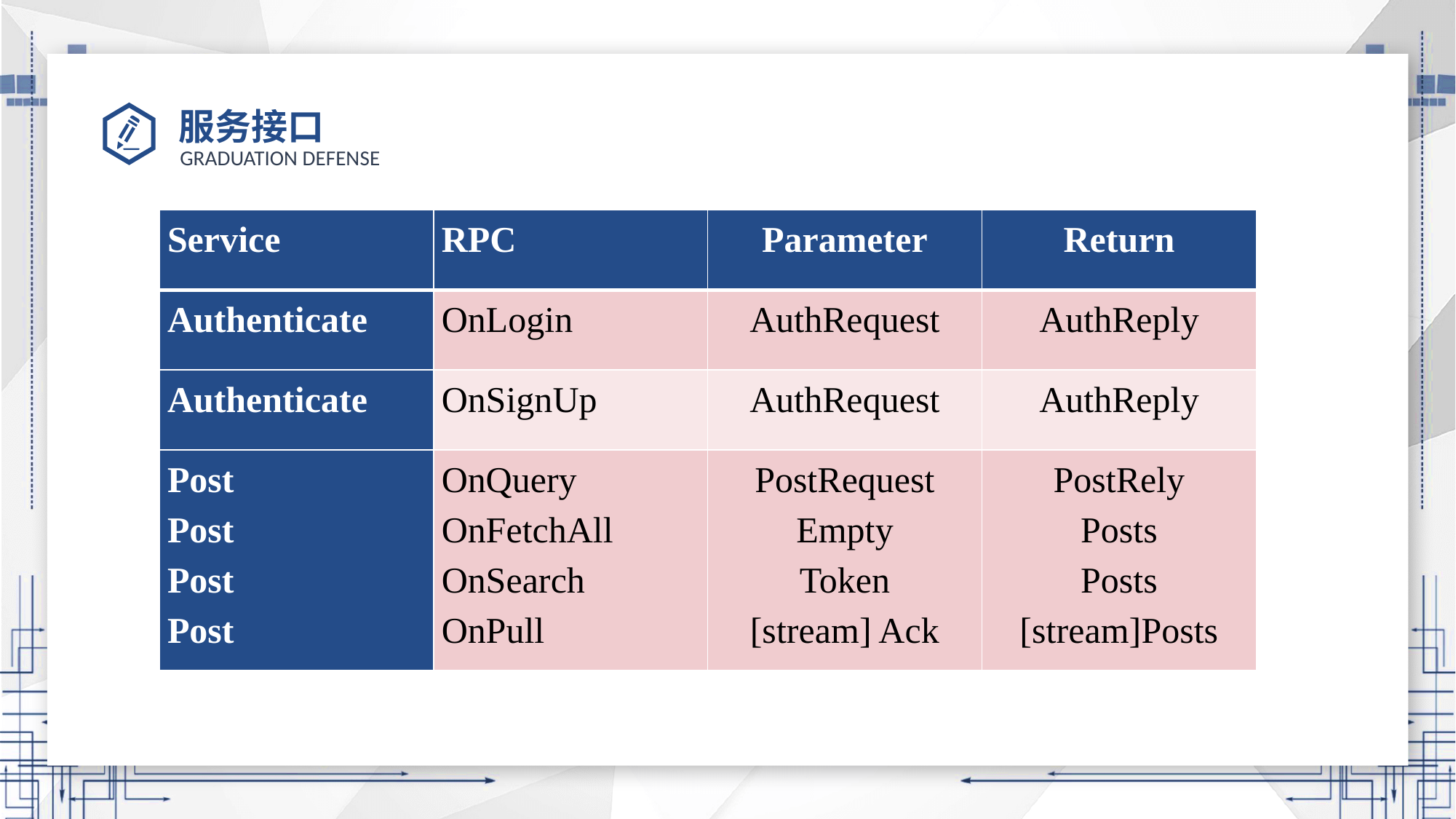

# 服务接口
| Service | RPC | Parameter | Return |
| --- | --- | --- | --- |
| Authenticate | OnLogin | AuthRequest | AuthReply |
| Authenticate | OnSignUp | AuthRequest | AuthReply |
| Post Post Post Post | OnQuery OnFetchAll OnSearch OnPull | PostRequest Empty Token [stream] Ack | PostRely Posts Posts [stream]Posts |